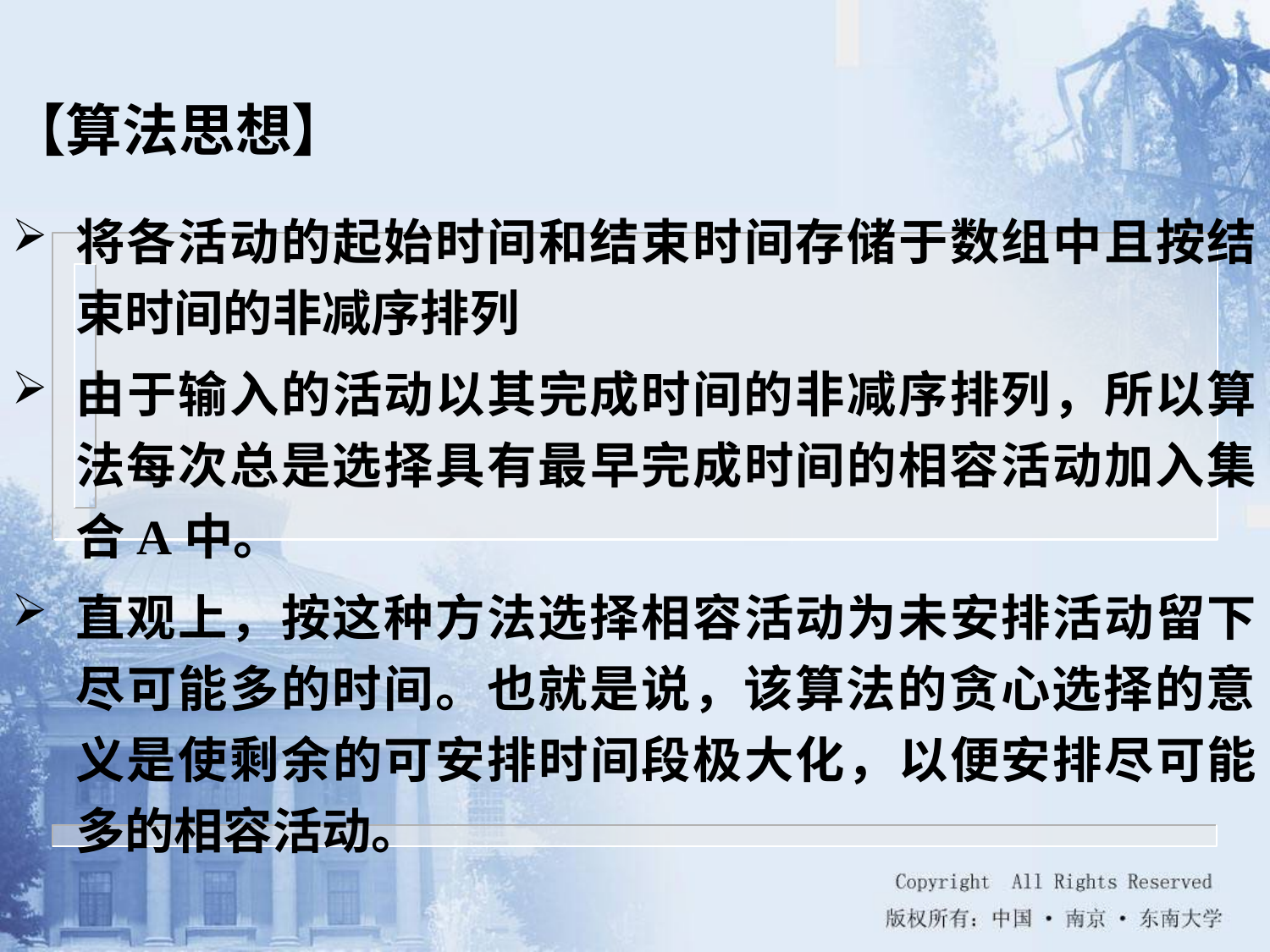

【算法思想】
将各活动的起始时间和结束时间存储于数组中且按结束时间的非减序排列
由于输入的活动以其完成时间的非减序排列，所以算法每次总是选择具有最早完成时间的相容活动加入集合A中。
直观上，按这种方法选择相容活动为未安排活动留下尽可能多的时间。也就是说，该算法的贪心选择的意义是使剩余的可安排时间段极大化，以便安排尽可能多的相容活动。